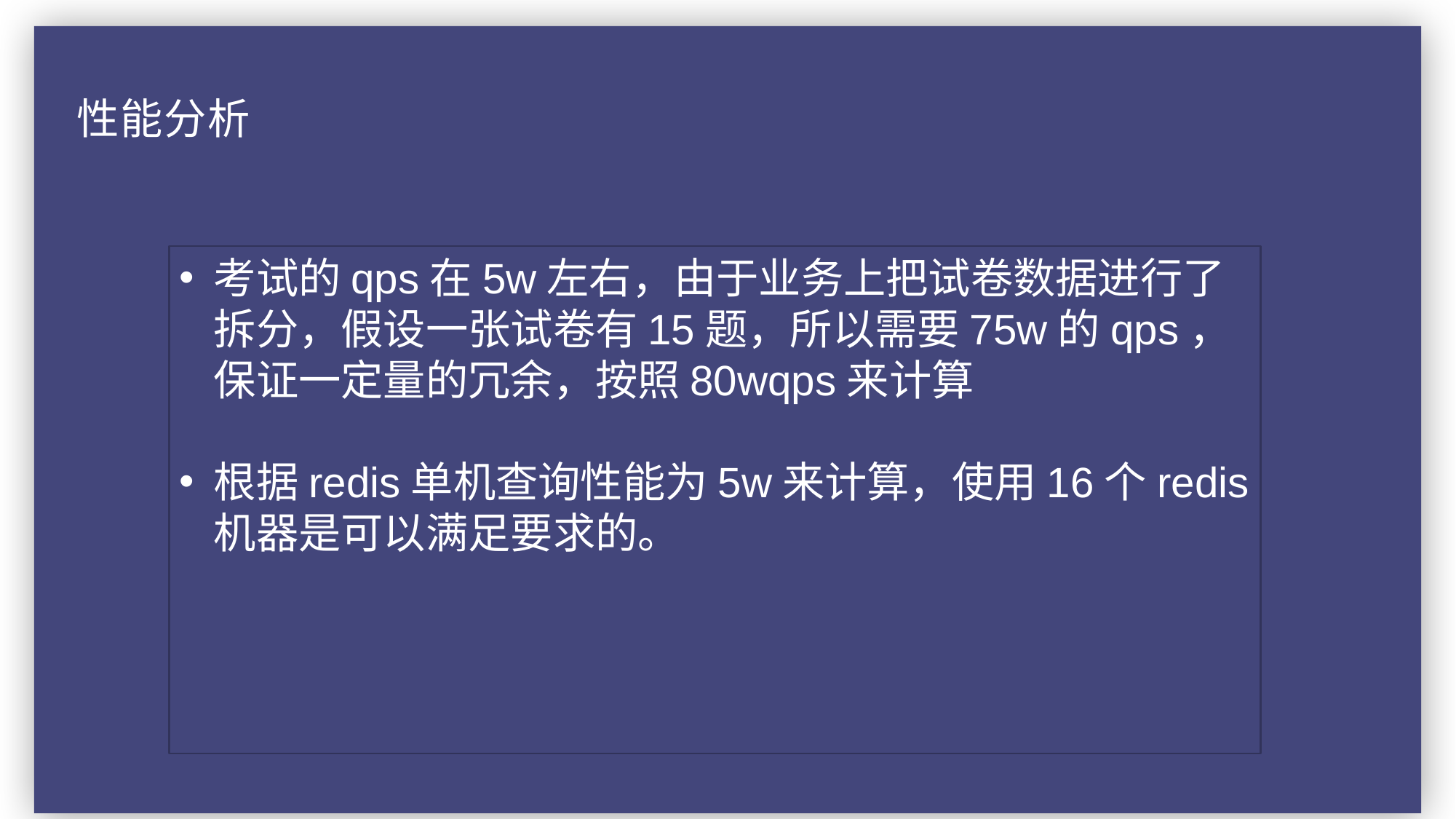

数据结构设计
# 性能分析
考试的qps在5w左右，由于业务上把试卷数据进行了拆分，假设一张试卷有15题，所以需要75w的qps，保证一定量的冗余，按照80wqps来计算

根据redis单机查询性能为5w来计算，使用16个redis机器是可以满足要求的。